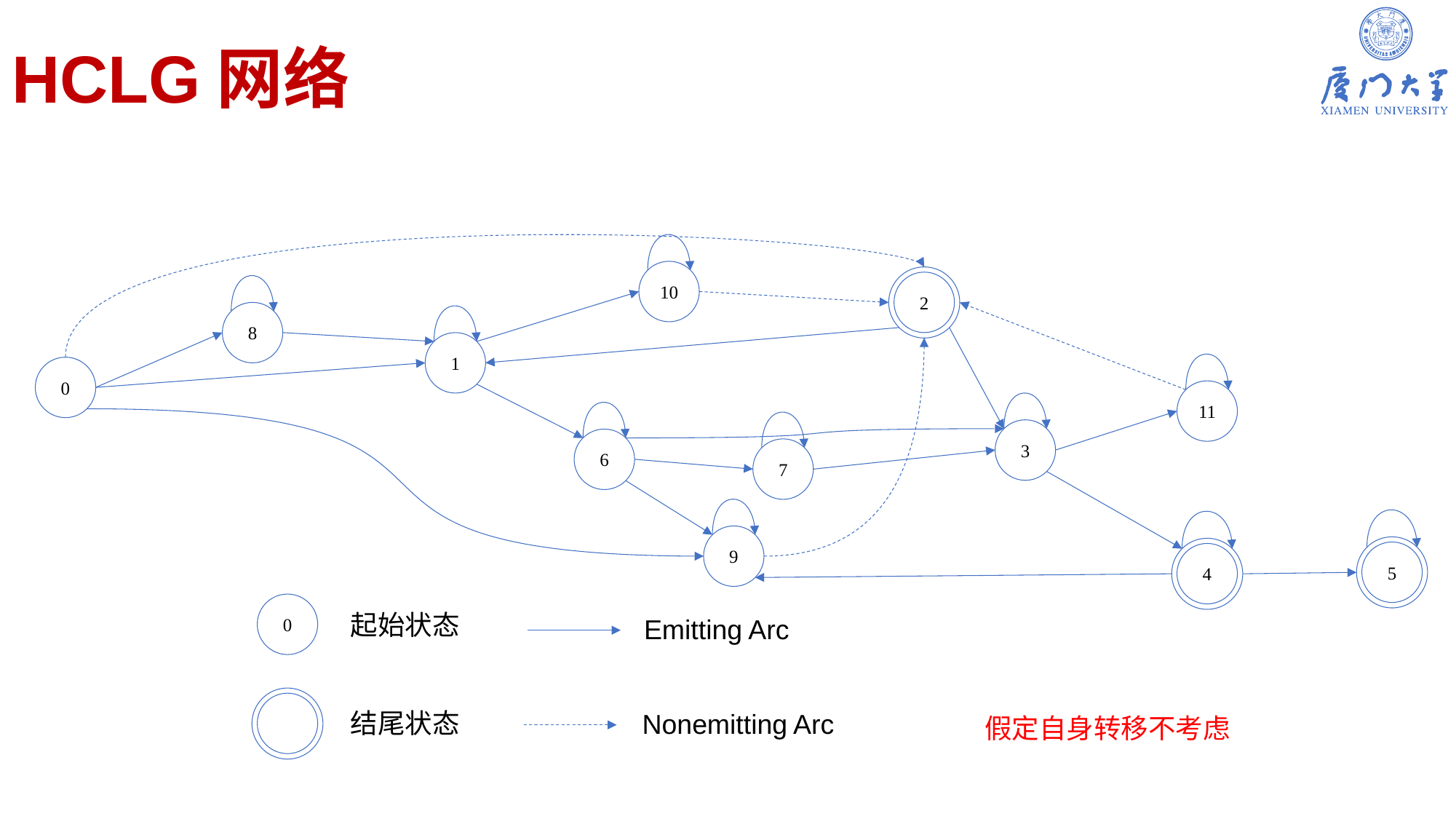

# HCLG网络
10

2
8
1
0
11
3
6
7
9

5
4
0
起始状态
Emitting Arc

结尾状态
Nonemitting Arc
假定自身转移不考虑